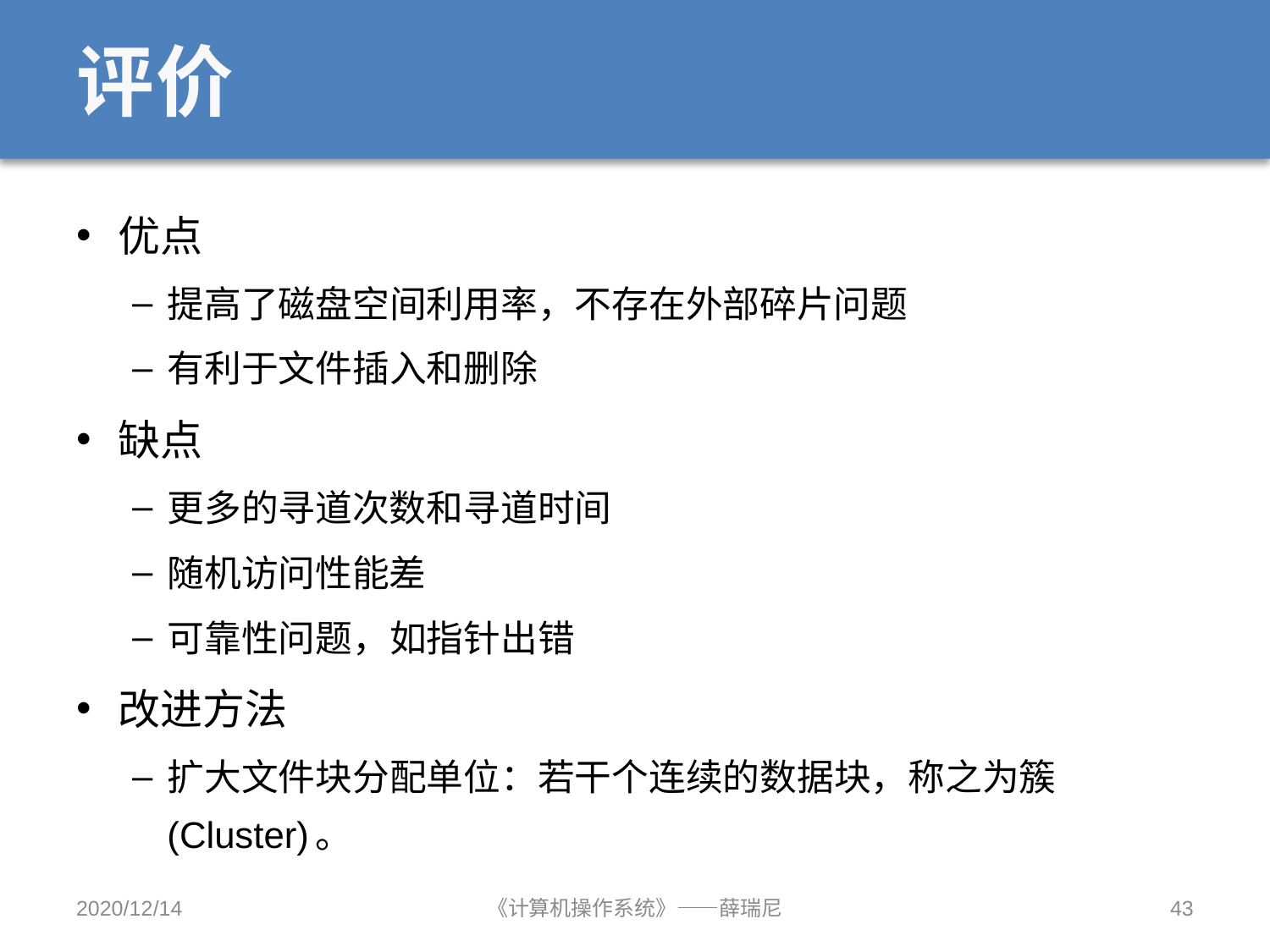

# 评价
优点
提高了磁盘空间利用率，不存在外部碎片问题
有利于文件插入和删除
缺点
更多的寻道次数和寻道时间
随机访问性能差
可靠性问题，如指针出错
改进方法
扩大文件块分配单位：若干个连续的数据块，称之为簇(Cluster)。
2020/12/14
《计算机操作系统》——薛瑞尼
43